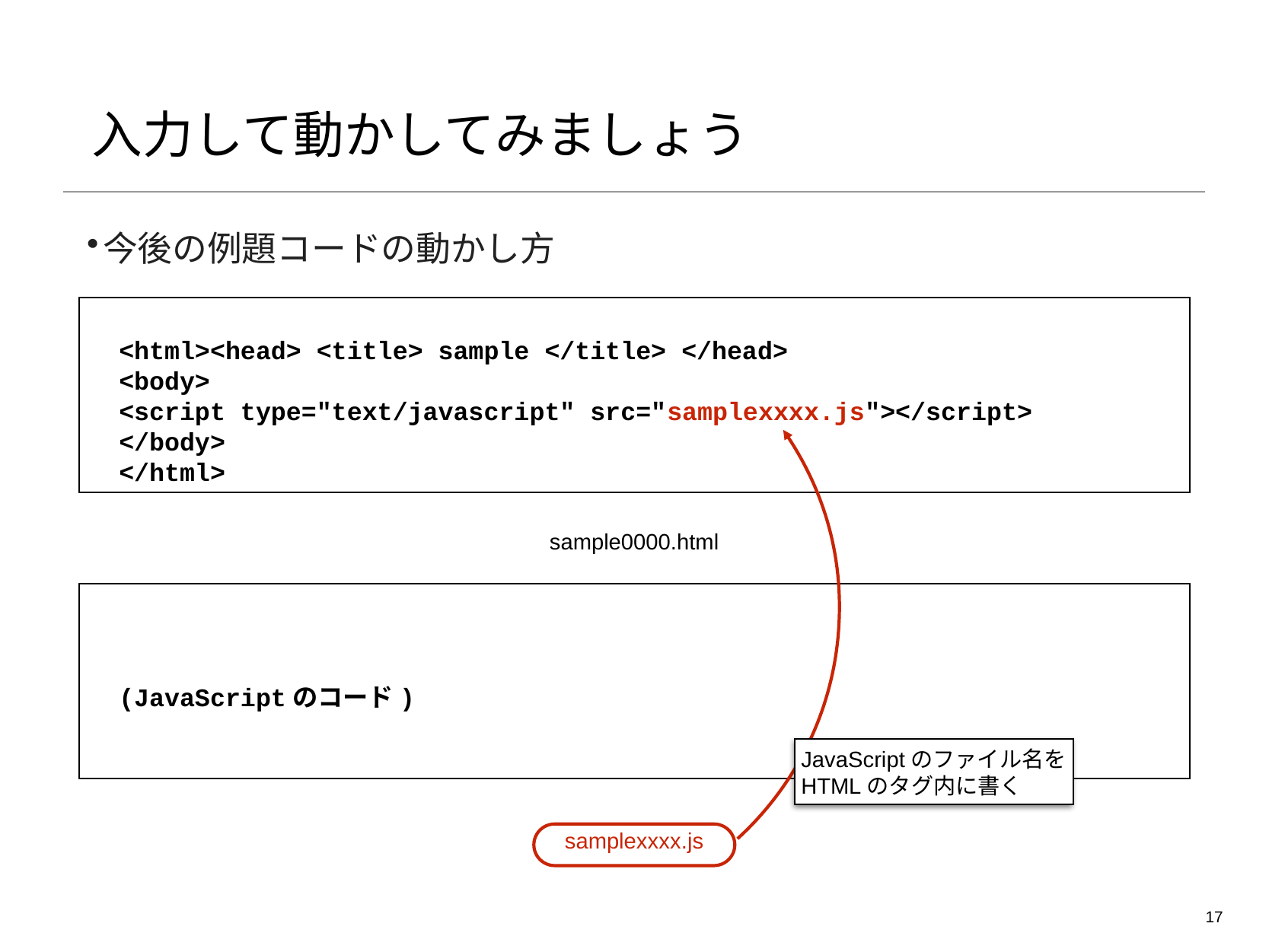

# 入力して動かしてみましょう
今後の例題コードの動かし方

<html><head> <title> sample </title> </head>
<body>
<script type="text/javascript" src="samplexxxx.js"></script>
</body>
</html>
sample0000.html

(JavaScriptのコード)

JavaScriptのファイル名を
HTMLのタグ内に書く
samplexxxx.js

17